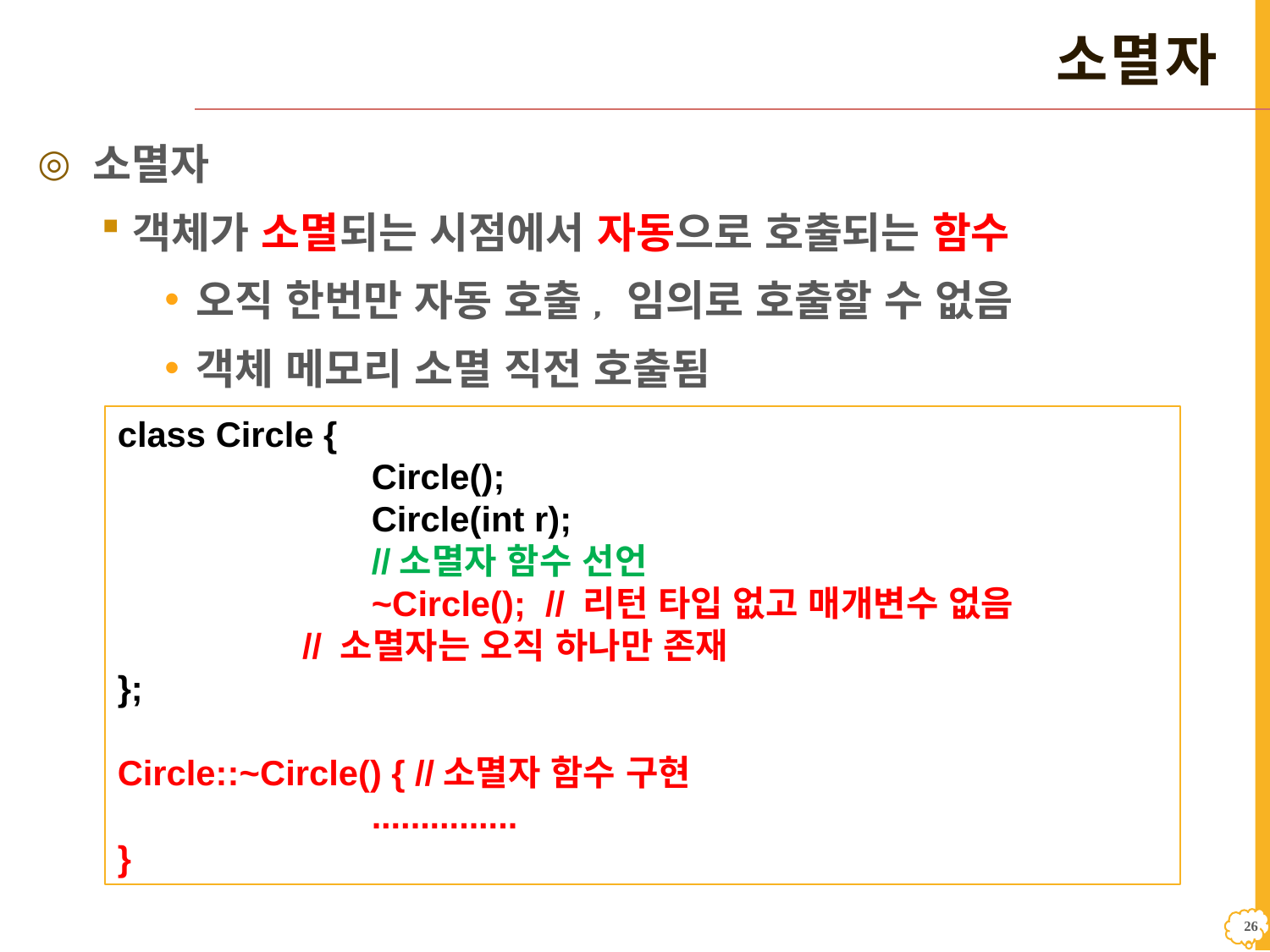

# 소멸자
 소멸자
객체가 소멸되는 시점에서 자동으로 호출되는 함수
오직 한번만 자동 호출, 임의로 호출할 수 없음
객체 메모리 소멸 직전 호출됨

class Circle {
		Circle();
		Circle(int r);
		//소멸자 함수 선언
		~Circle();  // 리턴 타입 없고 매개변수 없음
                   // 소멸자는 오직 하나만 존재
};

Circle::~Circle() { //소멸자 함수 구현
		...............
}
26